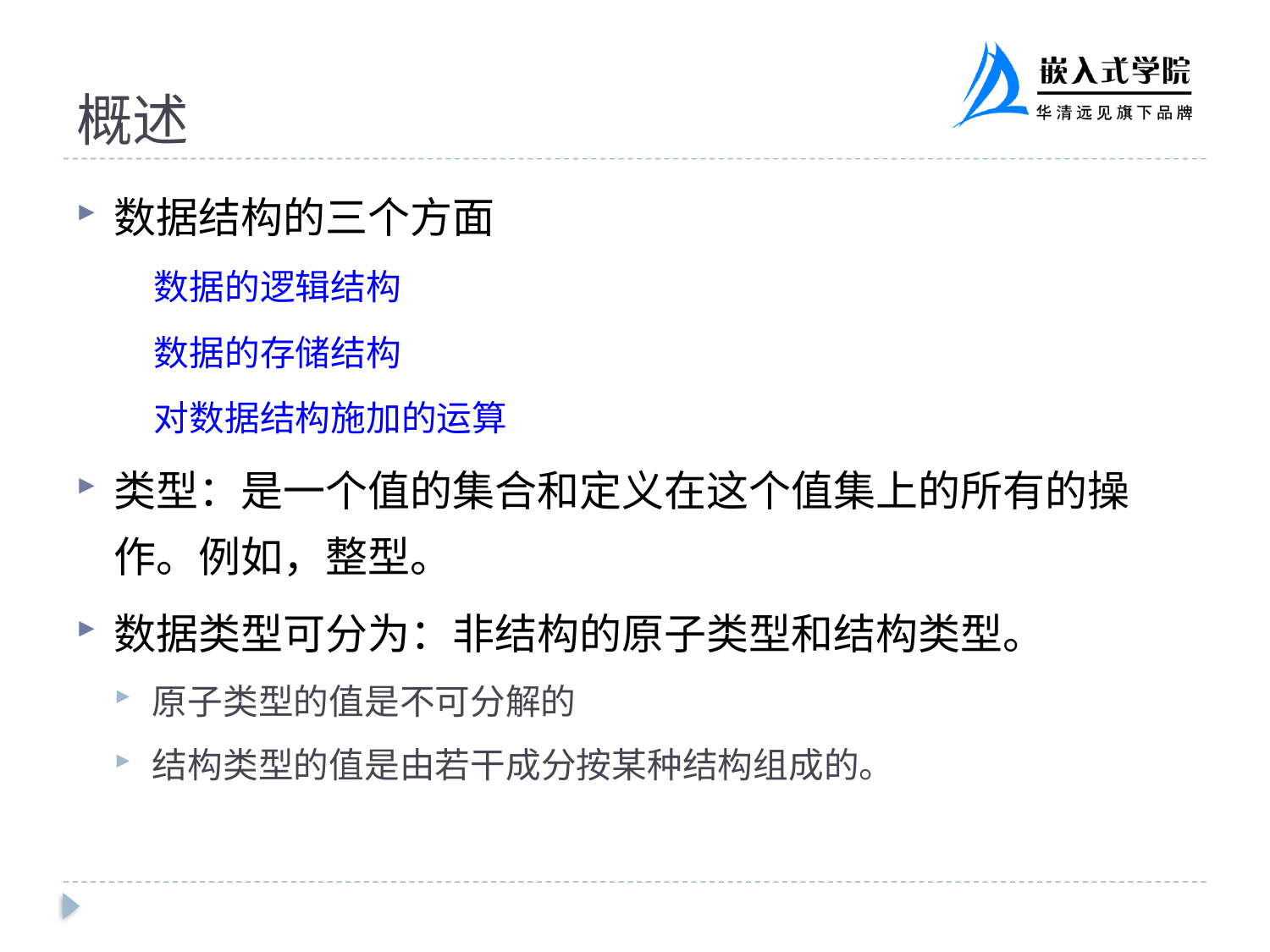

# 概述
数据结构的三个方面
	    数据的逻辑结构
	    数据的存储结构
	    对数据结构施加的运算
类型：是一个值的集合和定义在这个值集上的所有的操作。例如，整型。
数据类型可分为：非结构的原子类型和结构类型。
原子类型的值是不可分解的
结构类型的值是由若干成分按某种结构组成的。
22